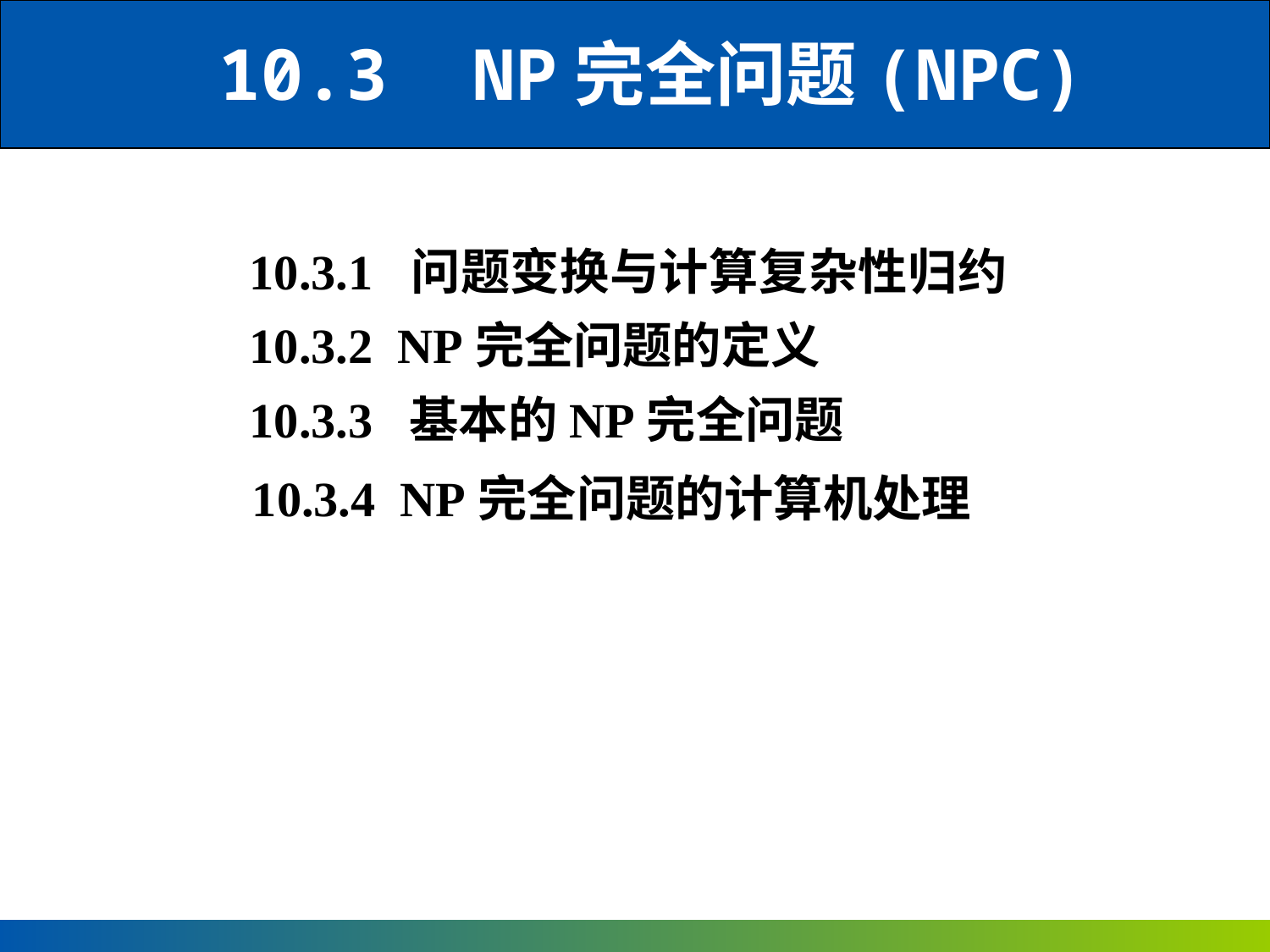

10.3  NP完全问题(NPC)
10.3.1  问题变换与计算复杂性归约
10.3.2  NP完全问题的定义
10.3.3  基本的NP完全问题
10.3.4  NP完全问题的计算机处理